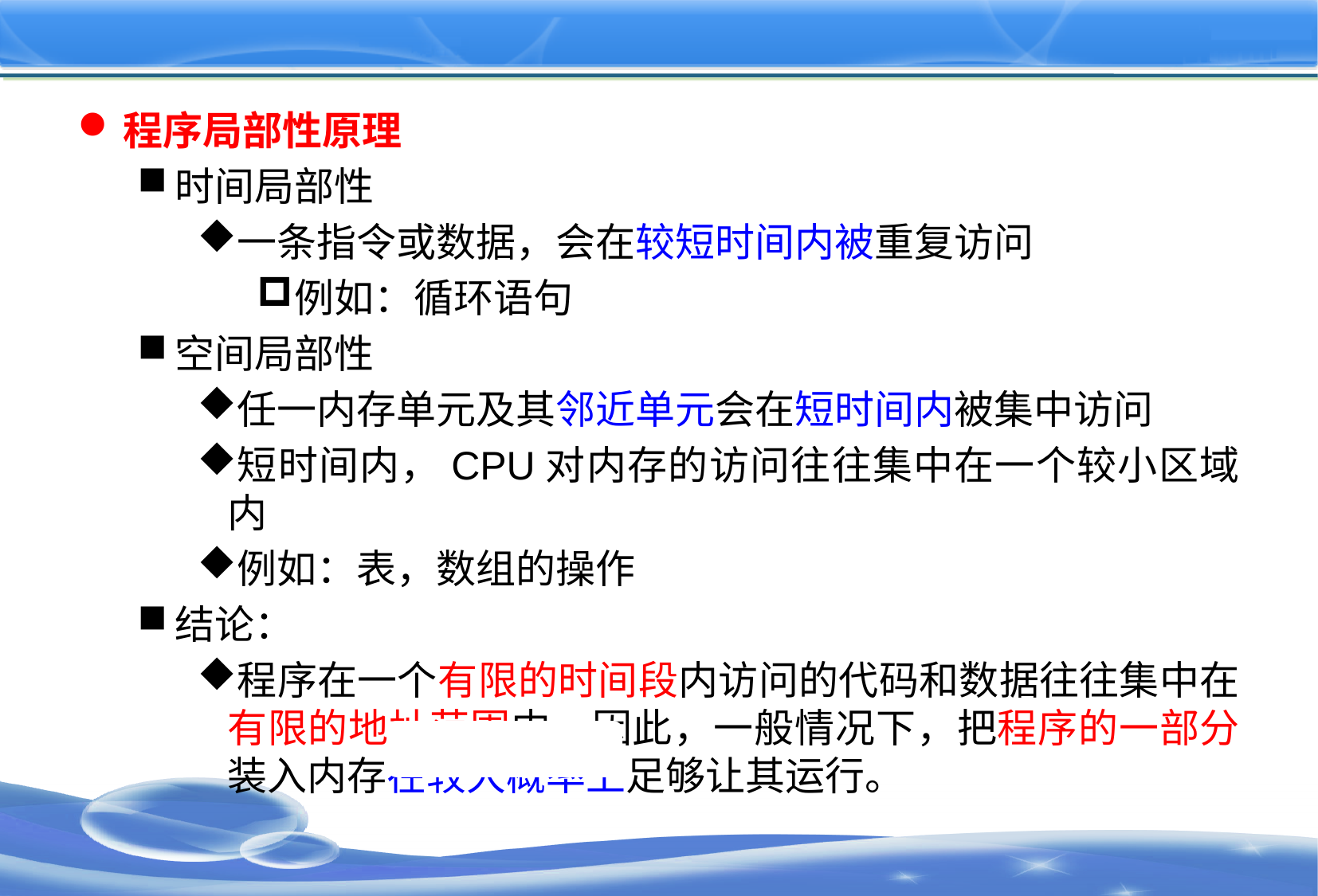

#
程序局部性原理
时间局部性
一条指令或数据，会在较短时间内被重复访问
例如：循环语句
空间局部性
任一内存单元及其邻近单元会在短时间内被集中访问
短时间内，CPU对内存的访问往往集中在一个较小区域内
例如：表，数组的操作
结论：
程序在一个有限的时间段内访问的代码和数据往往集中在有限的地址范围内。因此，一般情况下，把程序的一部分装入内存在较大概率上足够让其运行。